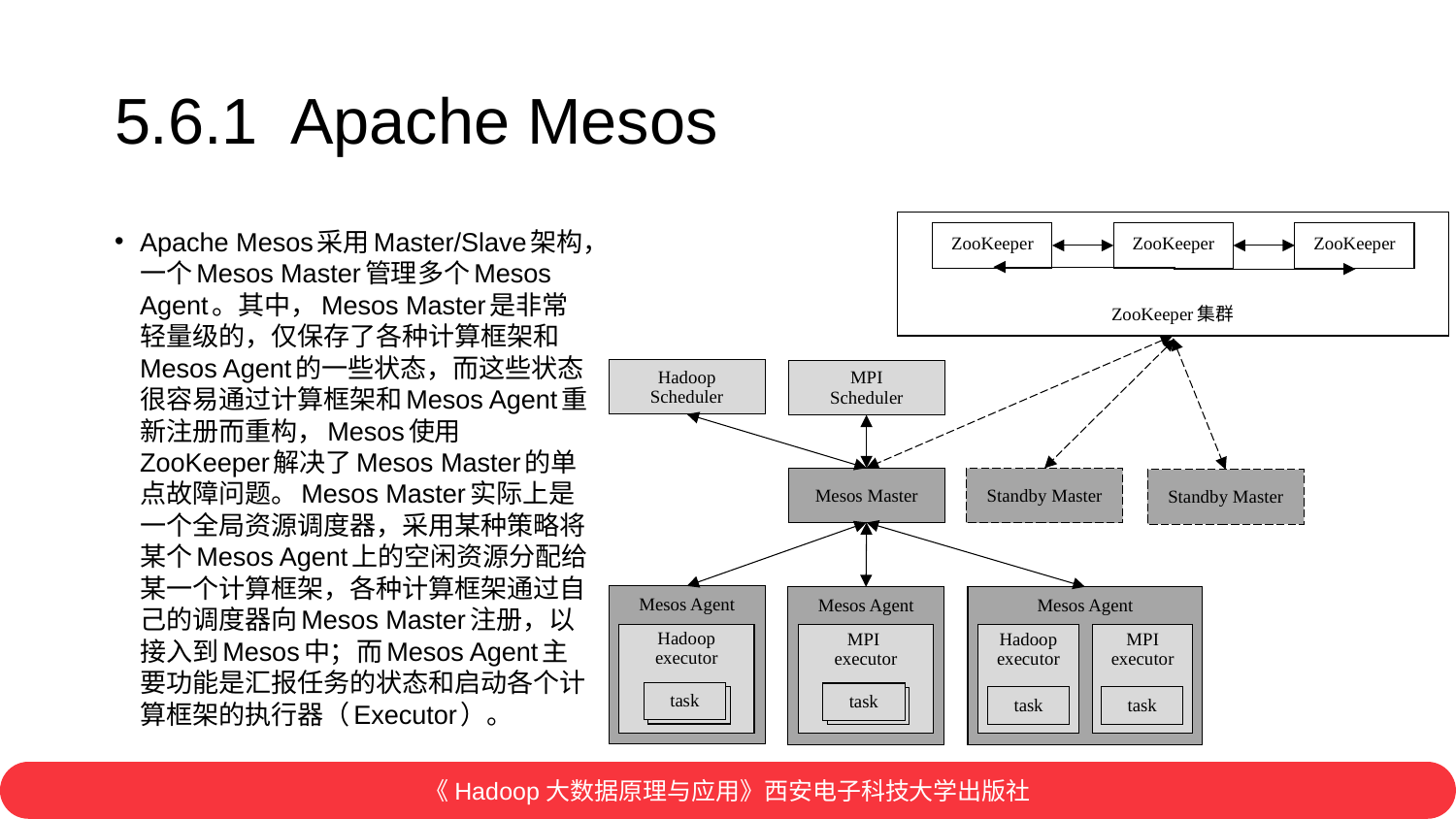

# 5.6.1  Apache Mesos

ZooKeeper集群
ZooKeeper
ZooKeeper
ZooKeeper
Hadoop
Scheduler
MPI
Scheduler
Mesos Master
Standby Master
Standby Master
Mesos Agent

Mesos Agent

Mesos Agent

Hadoop executor

MPI
executor

Hadoop executor

MPI executor

task
task
task
task

Apache Mesos采用Master/Slave架构，一个Mesos Master管理多个Mesos Agent。其中，Mesos Master是非常轻量级的，仅保存了各种计算框架和Mesos Agent的一些状态，而这些状态很容易通过计算框架和Mesos Agent重新注册而重构，Mesos使用ZooKeeper解决了Mesos Master的单点故障问题。Mesos Master实际上是一个全局资源调度器，采用某种策略将某个Mesos Agent上的空闲资源分配给某一个计算框架，各种计算框架通过自己的调度器向Mesos Master注册，以接入到Mesos中；而Mesos Agent主要功能是汇报任务的状态和启动各个计算框架的执行器（Executor）。